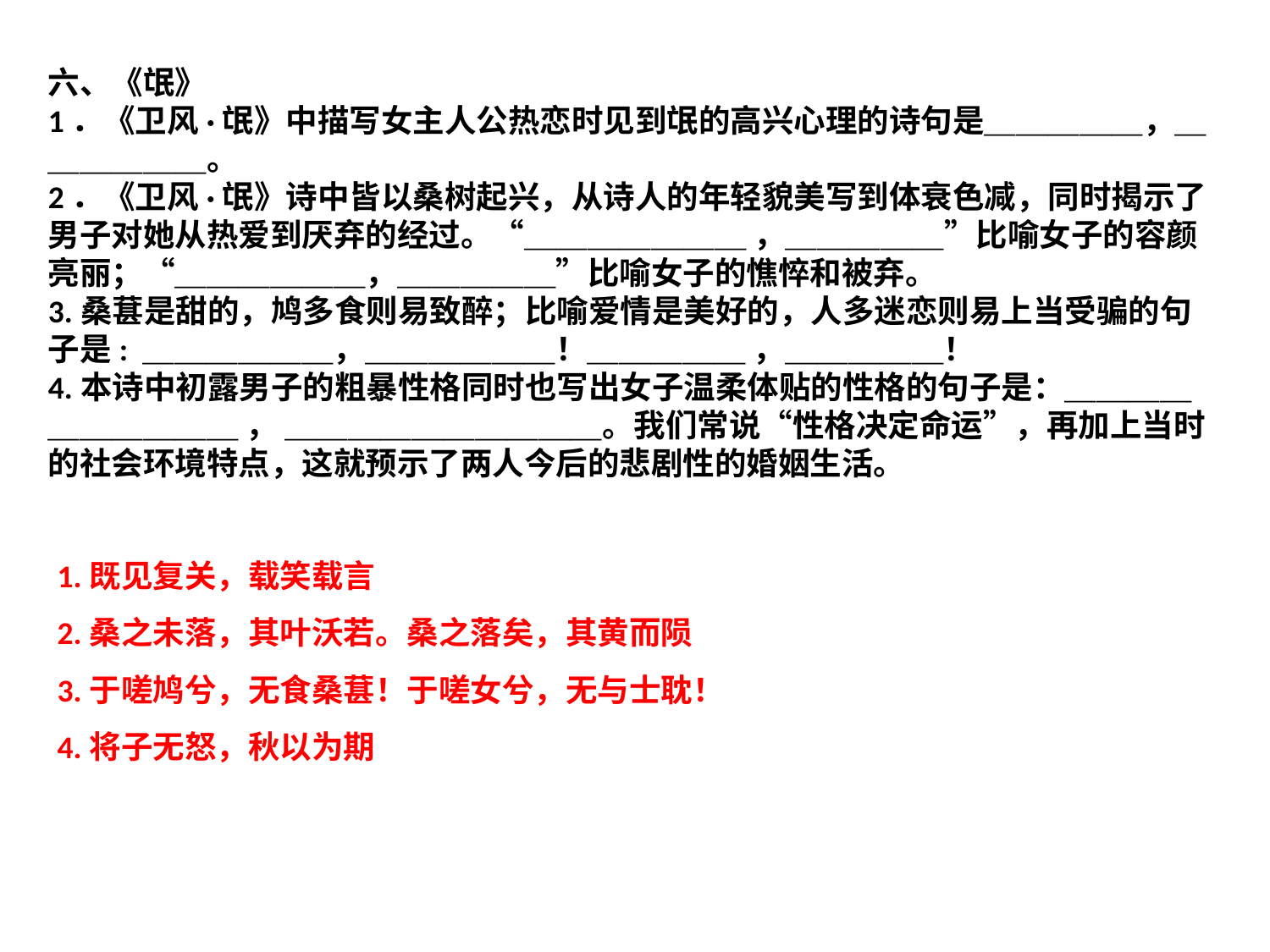

六、《氓》
1．《卫风·氓》中描写女主人公热恋时见到氓的高兴心理的诗句是＿＿＿＿＿，＿＿＿＿＿＿。
2．《卫风·氓》诗中皆以桑树起兴，从诗人的年轻貌美写到体衰色减，同时揭示了男子对她从热爱到厌弃的经过。“＿＿＿＿＿＿＿ ，＿＿＿＿＿”比喻女子的容颜亮丽；“＿＿＿＿＿＿，＿＿＿＿＿”比喻女子的憔悴和被弃。
3.桑葚是甜的，鸠多食则易致醉；比喻爱情是美好的，人多迷恋则易上当受骗的句子是: ＿＿＿＿＿＿，＿＿＿＿＿＿！＿＿＿＿＿ ，＿＿＿＿＿！
4.本诗中初露男子的粗暴性格同时也写出女子温柔体贴的性格的句子是：＿＿＿＿＿＿＿＿＿＿ ， ＿＿＿＿＿＿＿＿＿＿。我们常说“性格决定命运”，再加上当时的社会环境特点，这就预示了两人今后的悲剧性的婚姻生活。

1.既见复关，载笑载言
2.桑之未落，其叶沃若。桑之落矣，其黄而陨
3.于嗟鸠兮，无食桑葚！于嗟女兮，无与士耽！
4.将子无怒，秋以为期